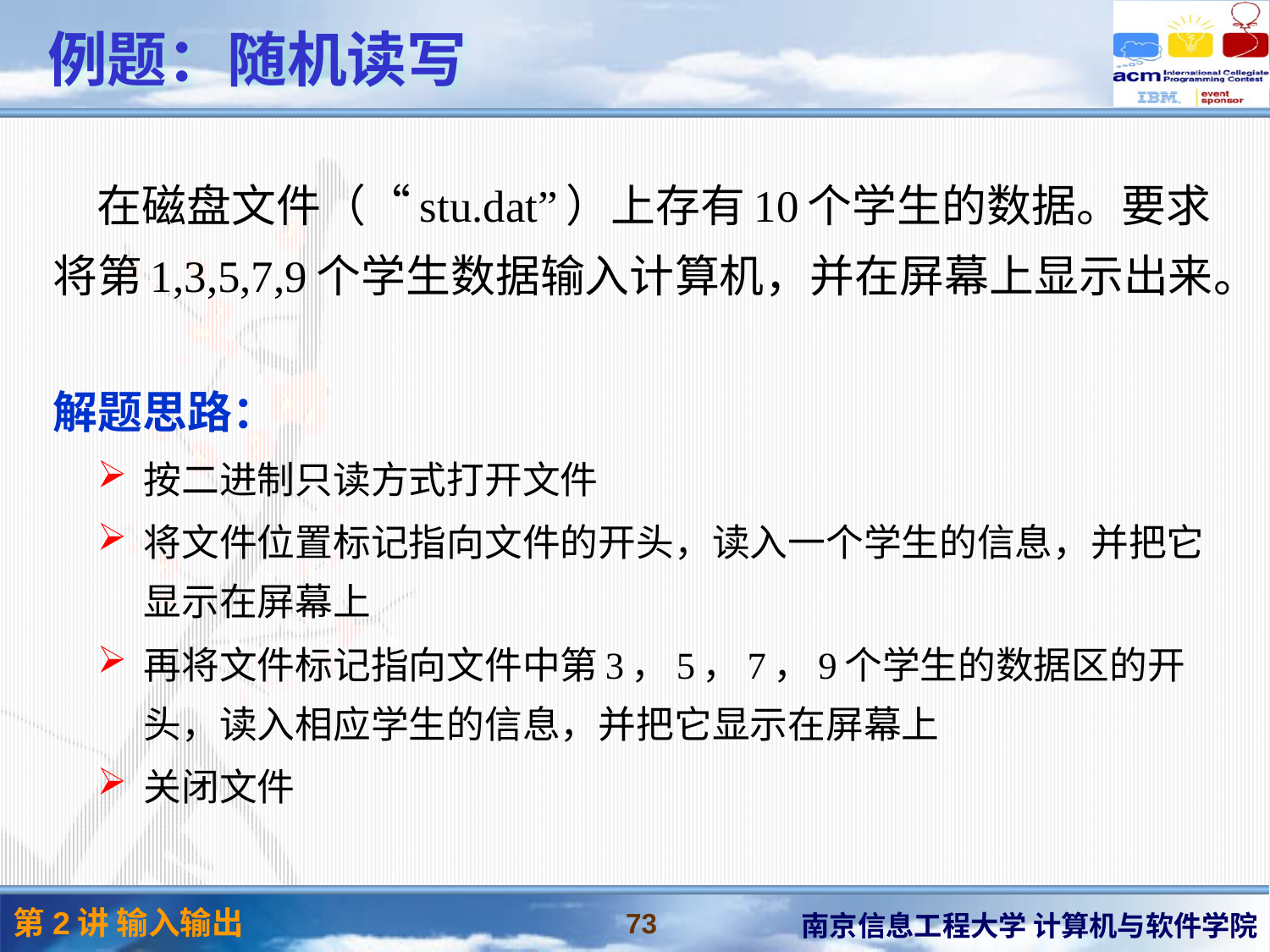

# 例题：随机读写
在磁盘文件（“stu.dat”）上存有10个学生的数据。要求将第1,3,5,7,9个学生数据输入计算机，并在屏幕上显示出来。

解题思路：
按二进制只读方式打开文件
将文件位置标记指向文件的开头，读入一个学生的信息，并把它显示在屏幕上
再将文件标记指向文件中第3，5，7，9个学生的数据区的开头，读入相应学生的信息，并把它显示在屏幕上
关闭文件